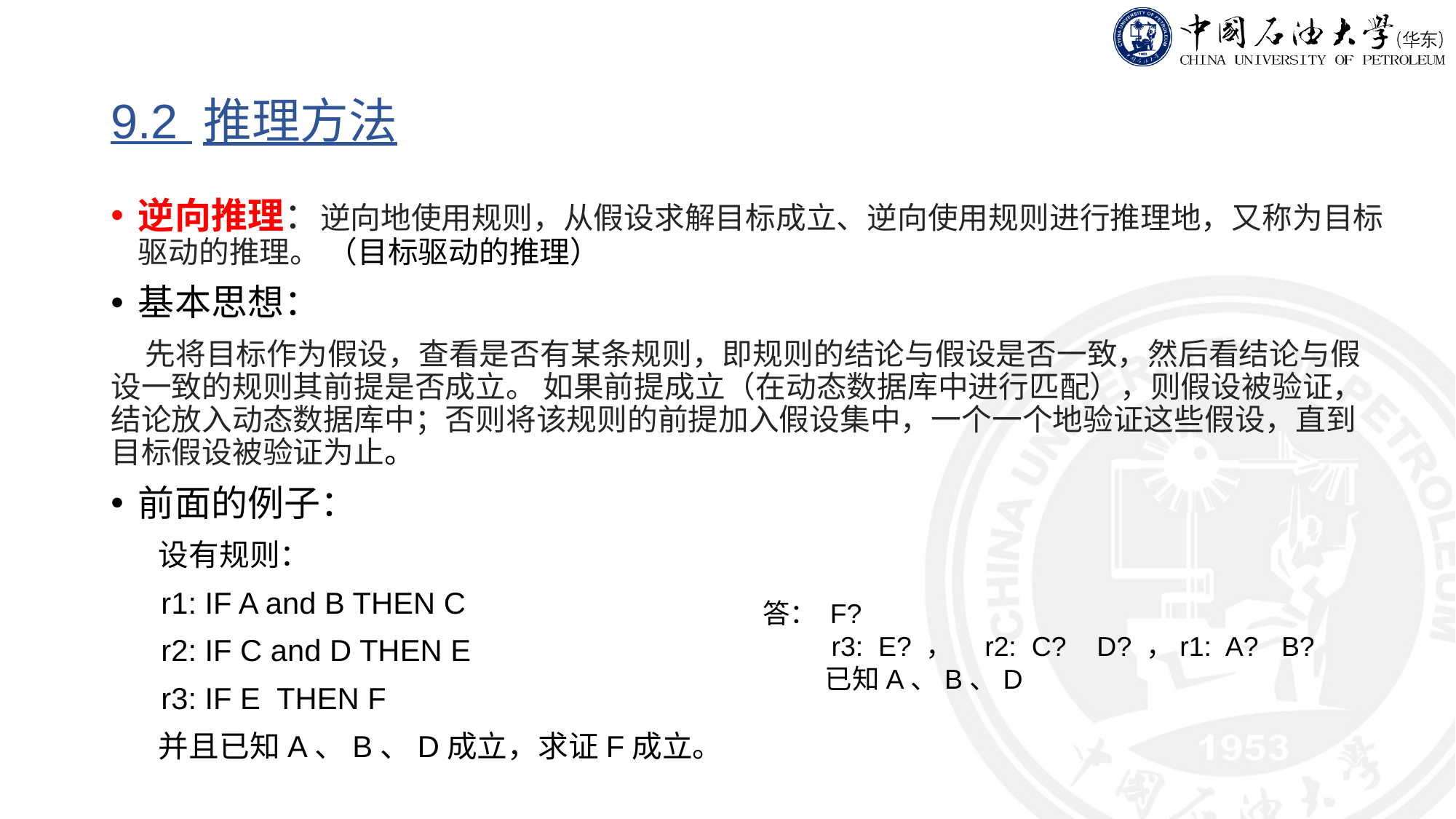

# 9.2 推理方法
逆向推理：逆向地使用规则，从假设求解目标成立、逆向使用规则进行推理地，又称为目标驱动的推理。 （目标驱动的推理）
基本思想：
    先将目标作为假设，查看是否有某条规则，即规则的结论与假设是否一致，然后看结论与假设一致的规则其前提是否成立。 如果前提成立（在动态数据库中进行匹配），则假设被验证，结论放入动态数据库中；否则将该规则的前提加入假设集中，一个一个地验证这些假设，直到目标假设被验证为止。
前面的例子：
      设有规则：
      r1: IF A and B THEN C
      r2: IF C and D THEN E
      r3: IF E  THEN F
      并且已知A、B、D成立，求证F成立。

答： F?
         r3:  E? ，    r2:  C?    D? ，r1:  A?   B?
         已知A、B、D